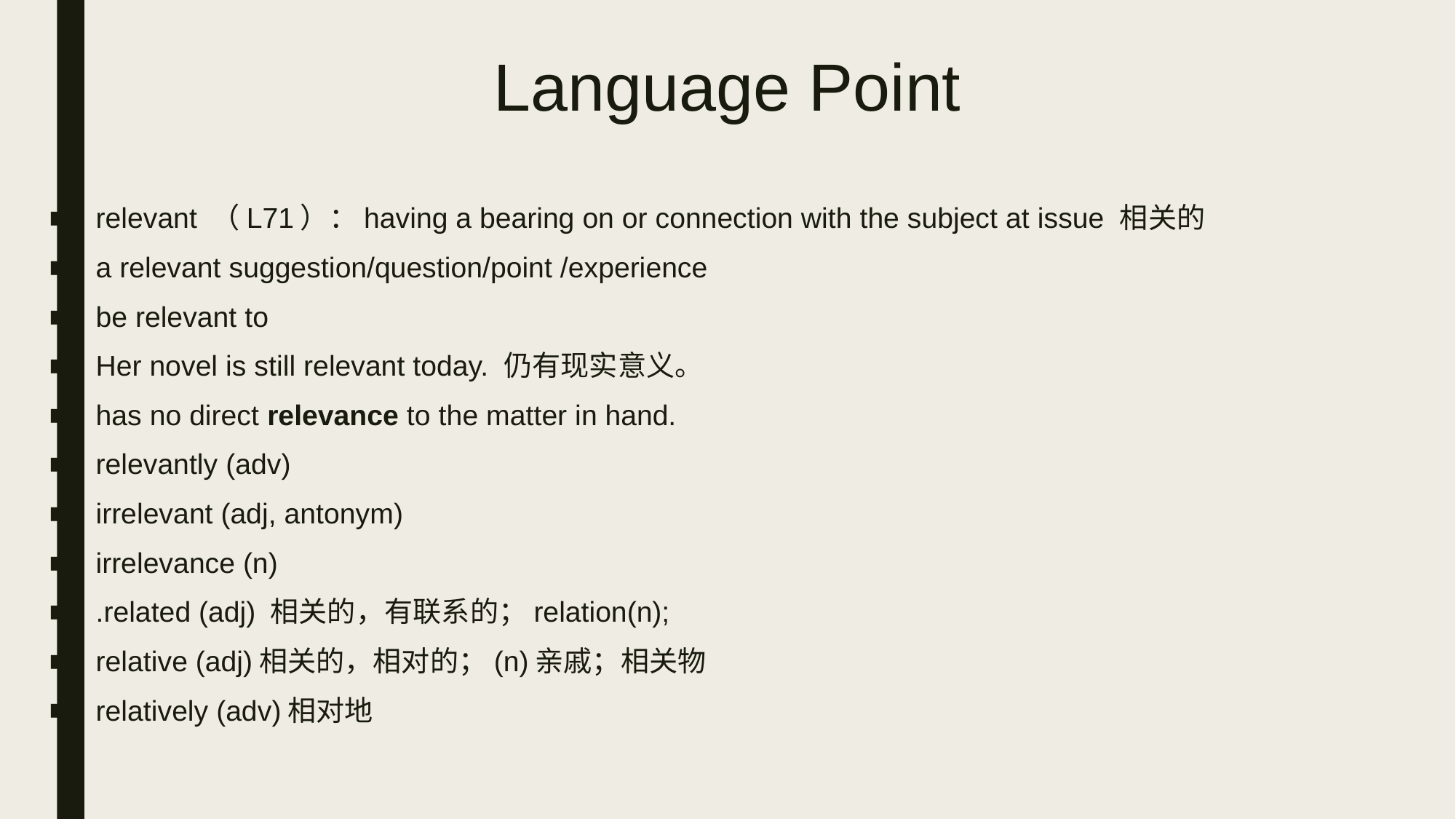

# Language Point
relevant （L71）：having a bearing on or connection with the subject at issue 相关的
a relevant suggestion/question/point /experience
be relevant to
Her novel is still relevant today. 仍有现实意义。
has no direct relevance to the matter in hand.
relevantly (adv)
irrelevant (adj, antonym)
irrelevance (n)
.related (adj) 相关的，有联系的；relation(n);
relative (adj)相关的，相对的；(n)亲戚；相关物
relatively (adv)相对地